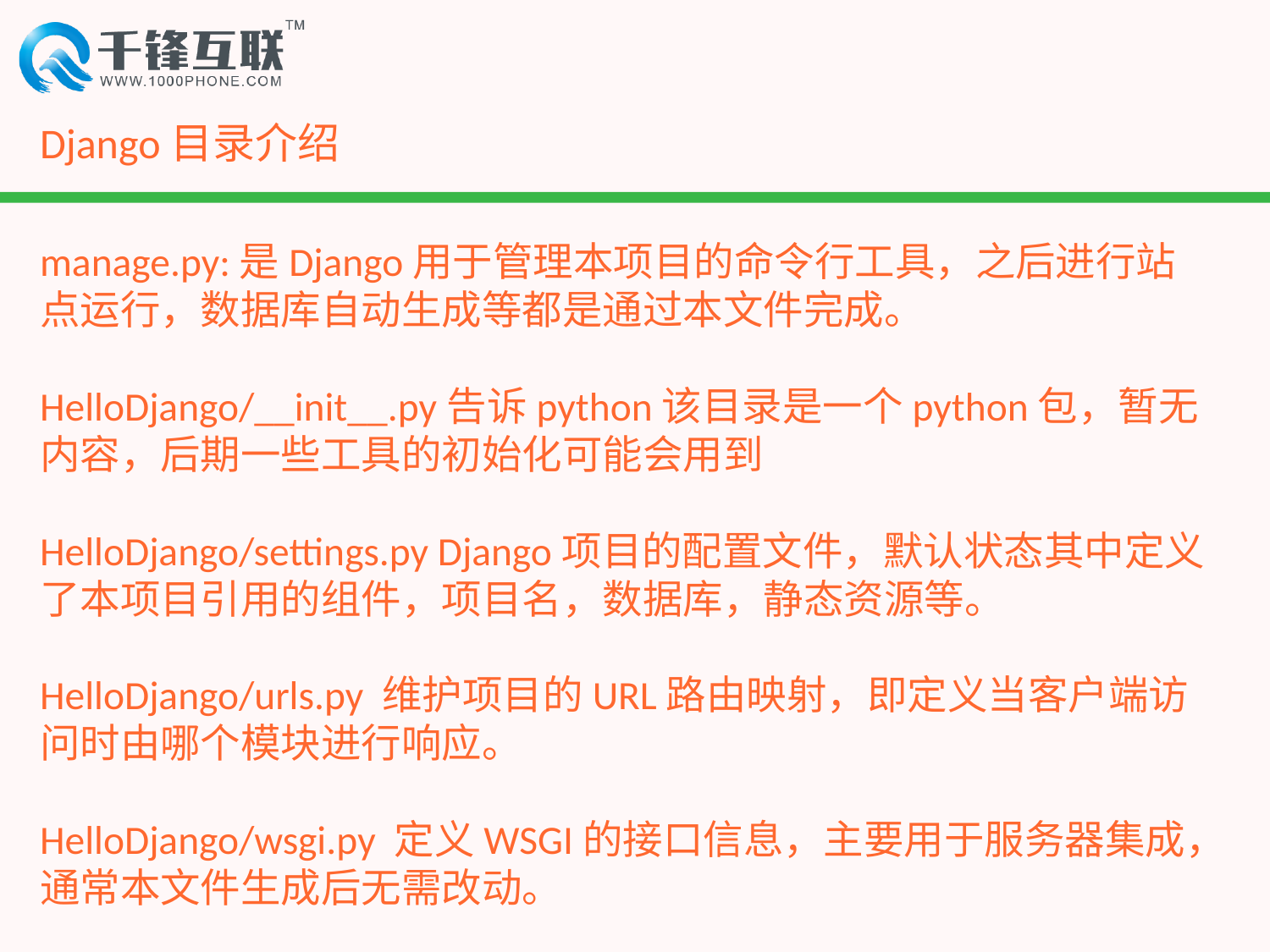

# Django目录介绍
manage.py:是Django用于管理本项目的命令行工具，之后进行站点运行，数据库自动生成等都是通过本文件完成。

HelloDjango/__init__.py告诉python该目录是一个python包，暂无内容，后期一些工具的初始化可能会用到

HelloDjango/settings.py Django项目的配置文件，默认状态其中定义了本项目引用的组件，项目名，数据库，静态资源等。

HelloDjango/urls.py 维护项目的URL路由映射，即定义当客户端访问时由哪个模块进行响应。

HelloDjango/wsgi.py 定义WSGI的接口信息，主要用于服务器集成，通常本文件生成后无需改动。